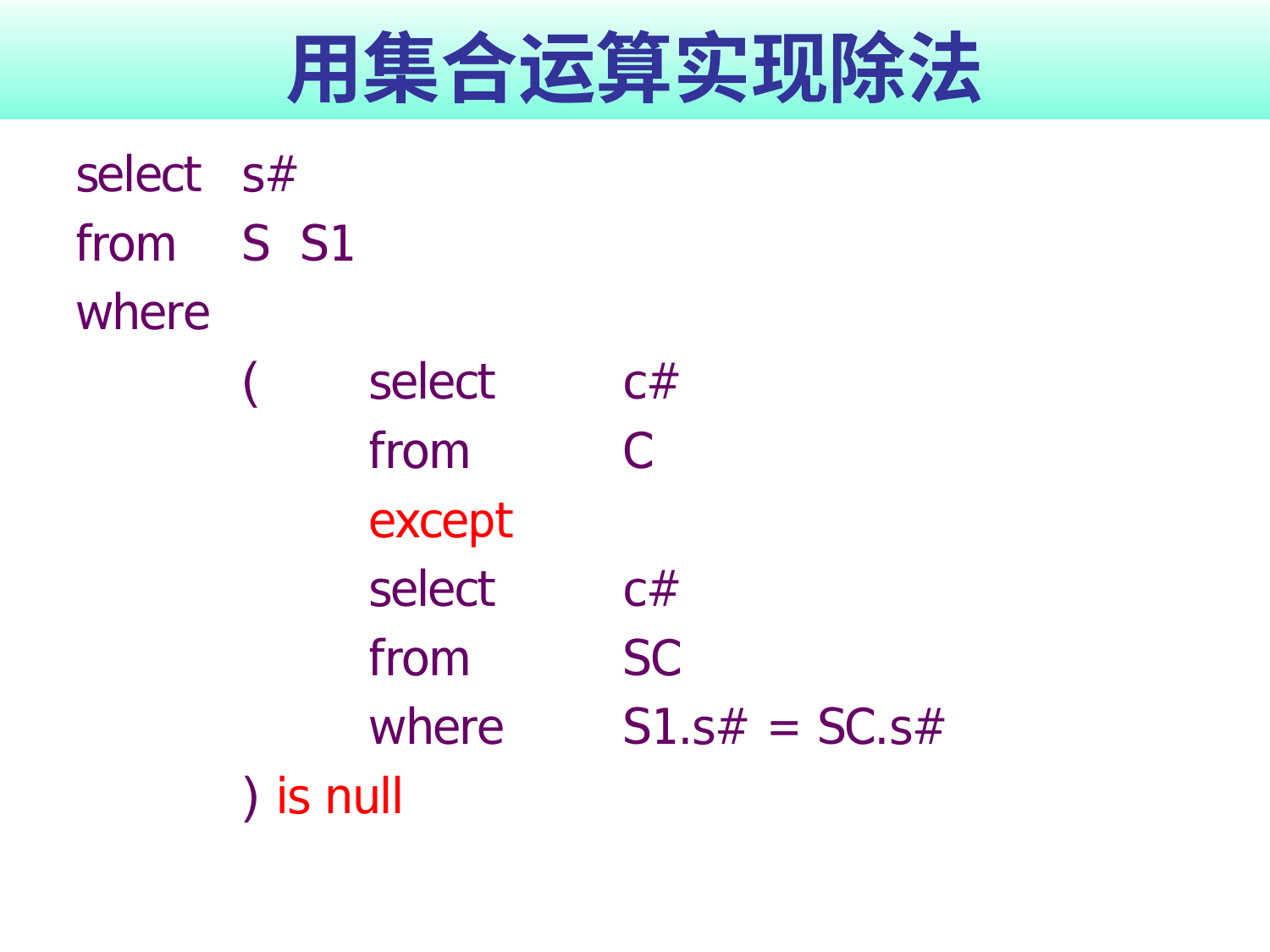

# 用集合运算实现除法
select 	s#
from	S  S1
where
		(	select  	c#
			from 		C
			except
			select 	c#
			from 		SC
			where 	S1.s# = SC.s#
		) is null